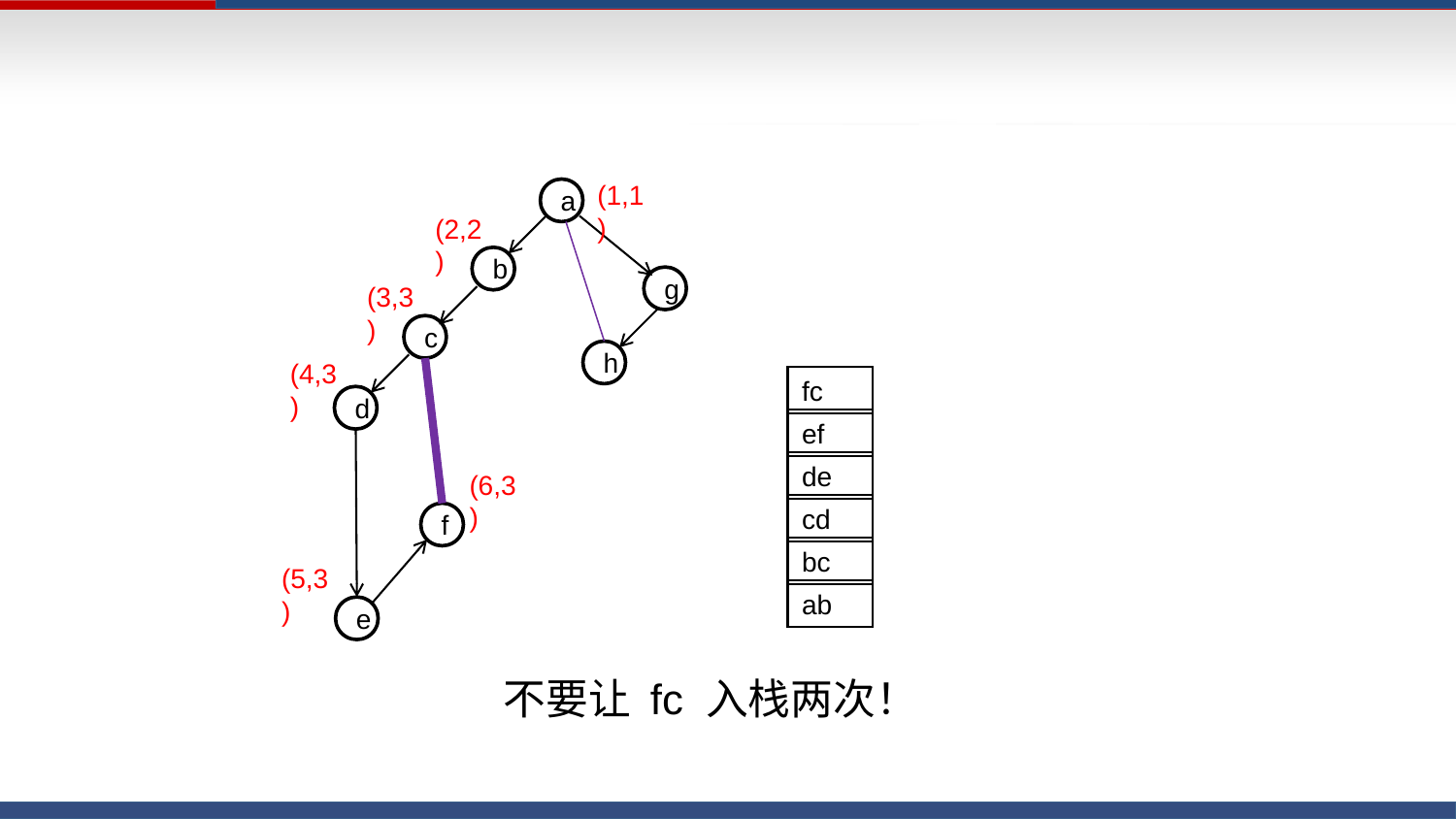

(1,1)
a
(2,2)
b
g
(3,3)
c
h
(4,3)
fc
d
ef
de
(6,3)
cd
f
bc
(5,3)
ab
e
不要让 fc 入栈两次！